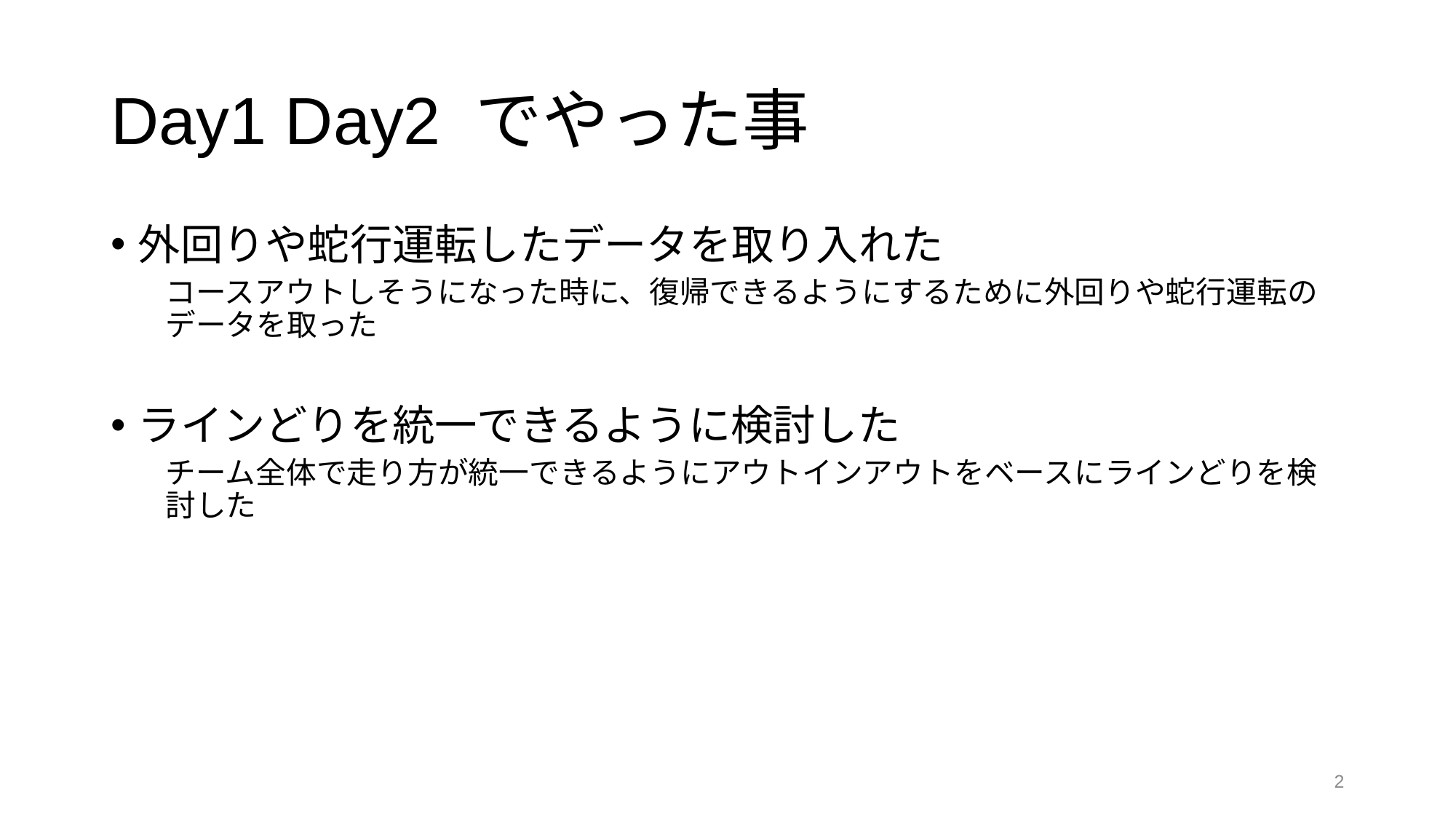

# Day1 Day2 でやった事
外回りや蛇行運転したデータを取り入れた
コースアウトしそうになった時に、復帰できるようにするために外回りや蛇行運転のデータを取った

ラインどりを統一できるように検討した
チーム全体で走り方が統一できるようにアウトインアウトをベースにラインどりを検討した

2